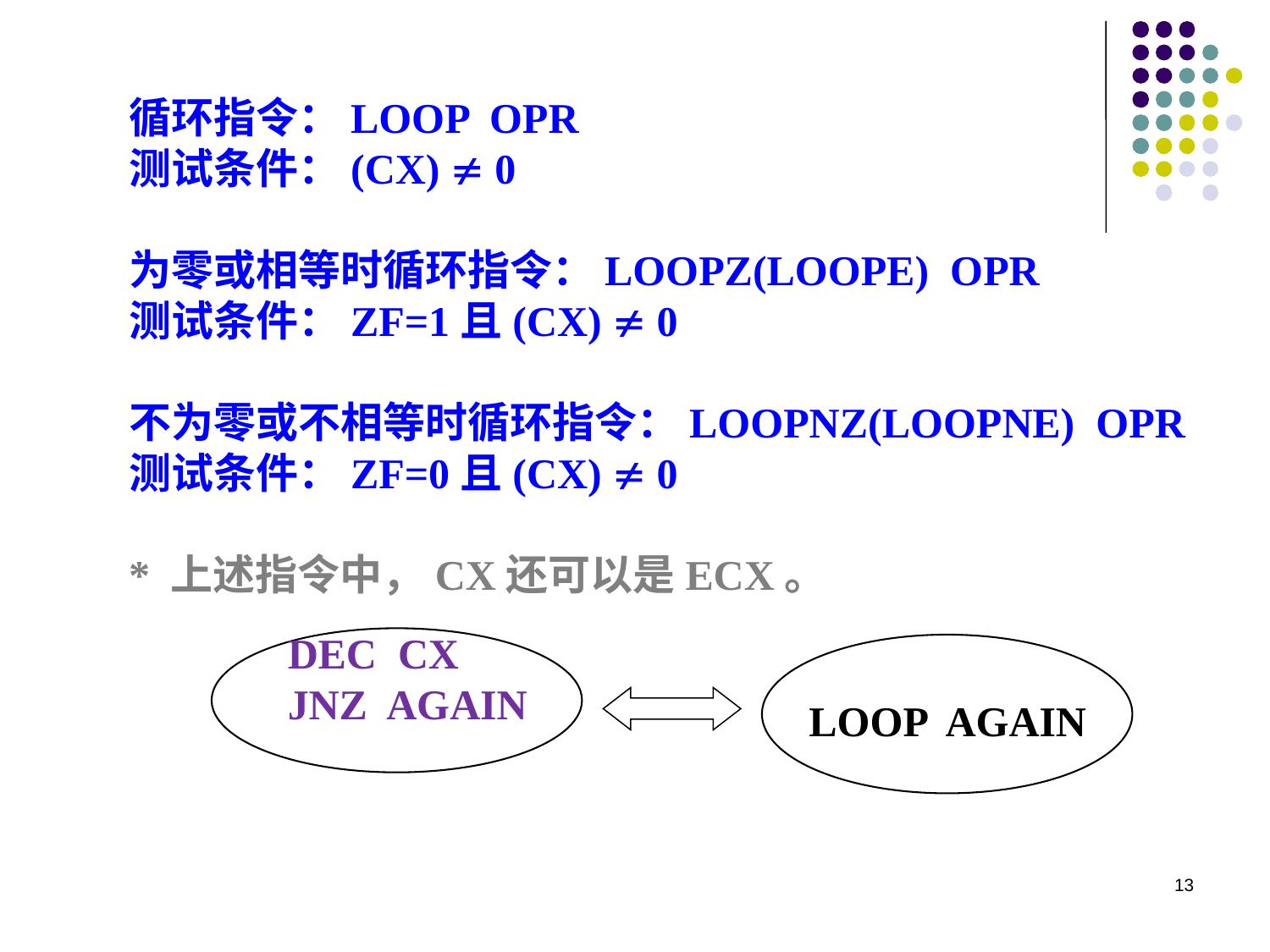

循环指令：LOOP  OPR
测试条件：(CX) ≠ 0

为零或相等时循环指令：LOOPZ(LOOPE)  OPR
测试条件：ZF=1且(CX) ≠ 0

不为零或不相等时循环指令：LOOPNZ(LOOPNE)  OPR
测试条件：ZF=0且(CX) ≠ 0

* 上述指令中，CX还可以是ECX。

  DEC  CX
  JNZ  AGAIN

LOOP  AGAIN

13